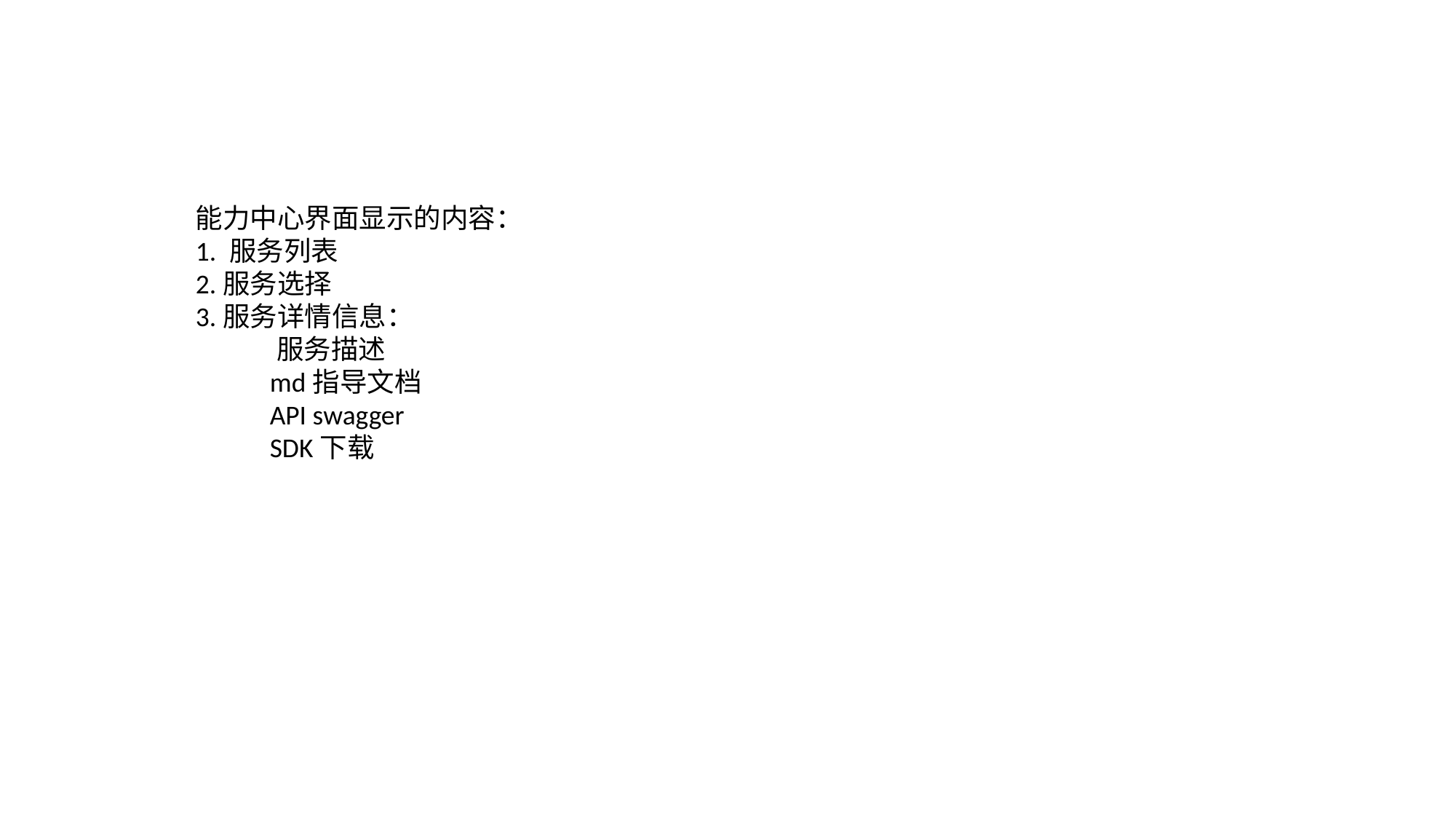

能力中心界面显示的内容：
1. 服务列表
2.服务选择
3.服务详情信息：
            服务描述
            md指导文档
            API swagger
            SDK下载